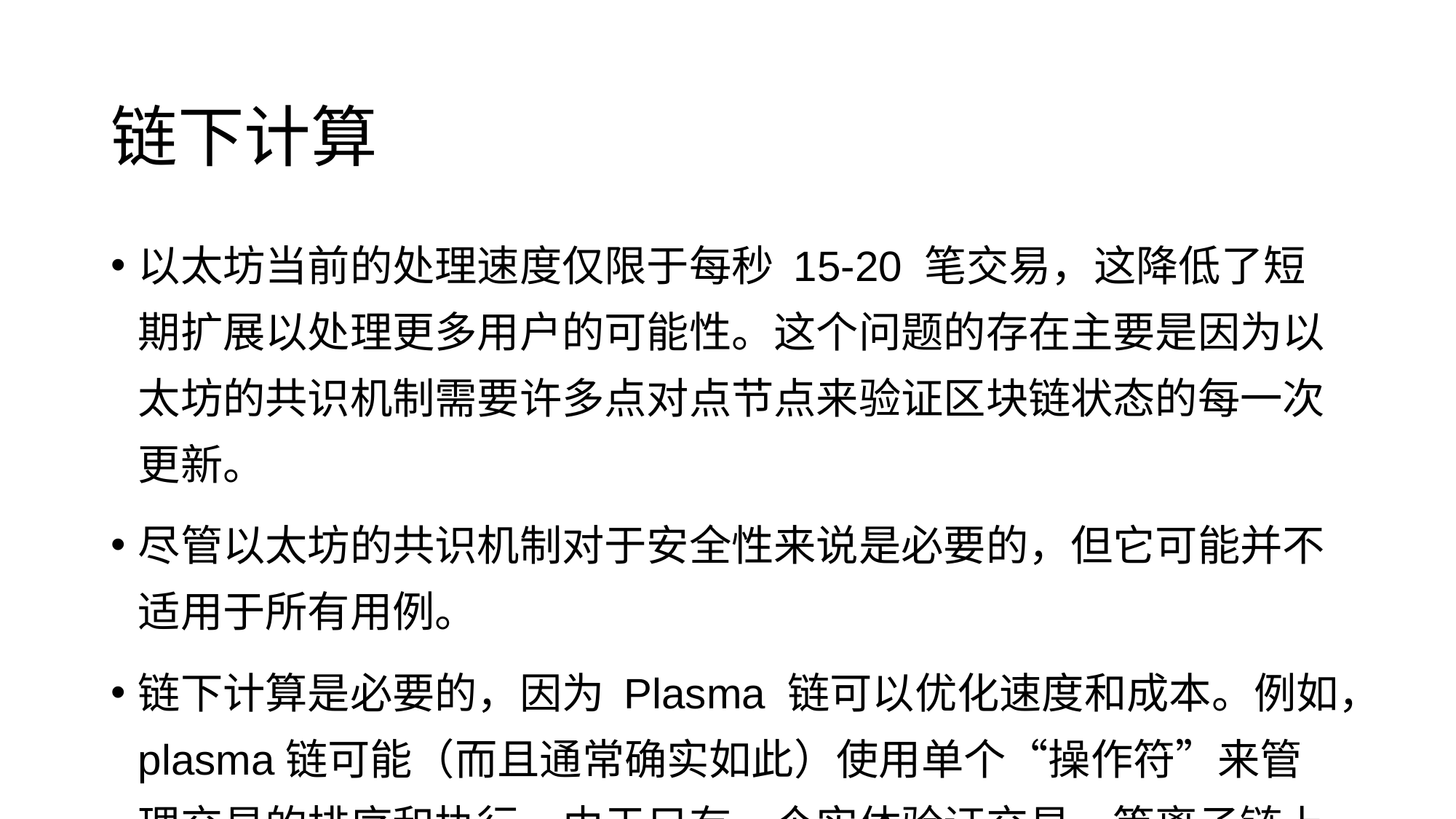

# 链下计算
以太坊当前的处理速度仅限于每秒 15-20 笔交易，这降低了短期扩展以处理更多用户的可能性。这个问题的存在主要是因为以太坊的共识机制需要许多点对点节点来验证区块链状态的每一次更新。
尽管以太坊的共识机制对于安全性来说是必要的，但它可能并不适用于所有用例。
链下计算是必要的，因为 Plasma 链可以优化速度和成本。例如，plasma链可能（而且通常确实如此）使用单个“操作符”来管理交易的排序和执行。由于只有一个实体验证交易，等离子链上的处理时间比以太坊主网更快。